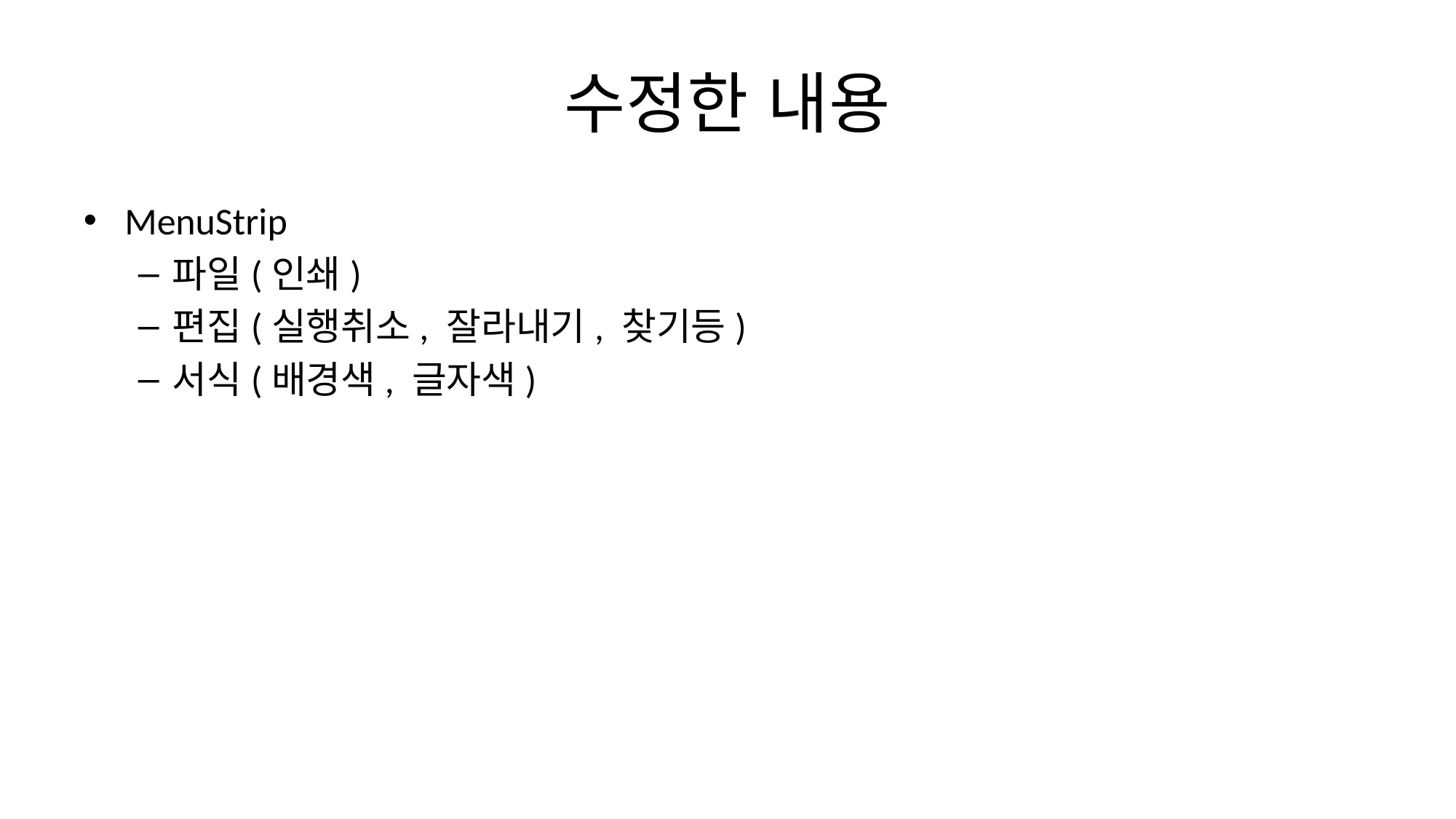

# 수정한 내용
MenuStrip
파일(인쇄)
편집(실행취소, 잘라내기, 찾기등)
서식(배경색, 글자색)